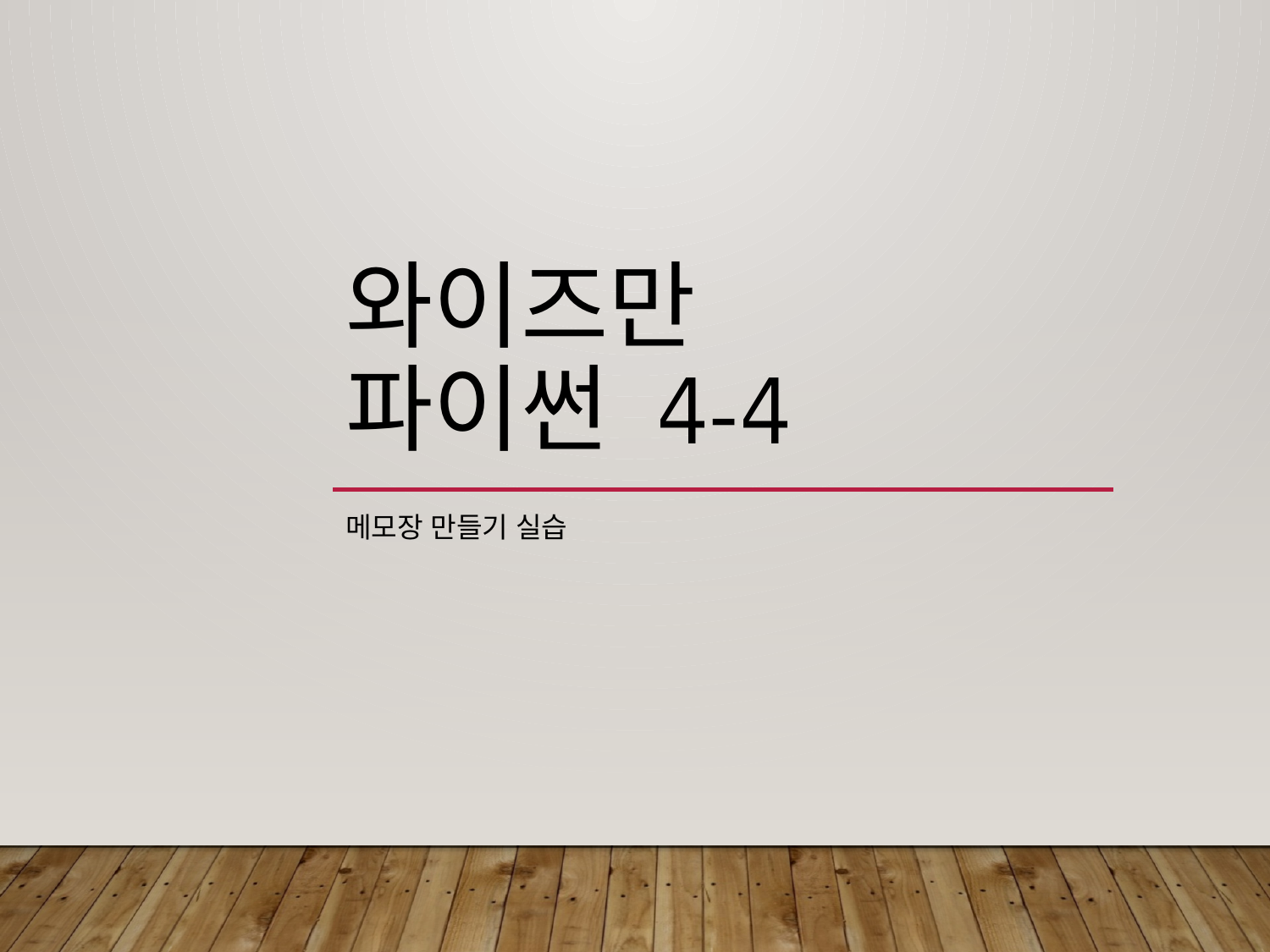

# 와이즈만 파이썬 4-4
메모장 만들기 실습